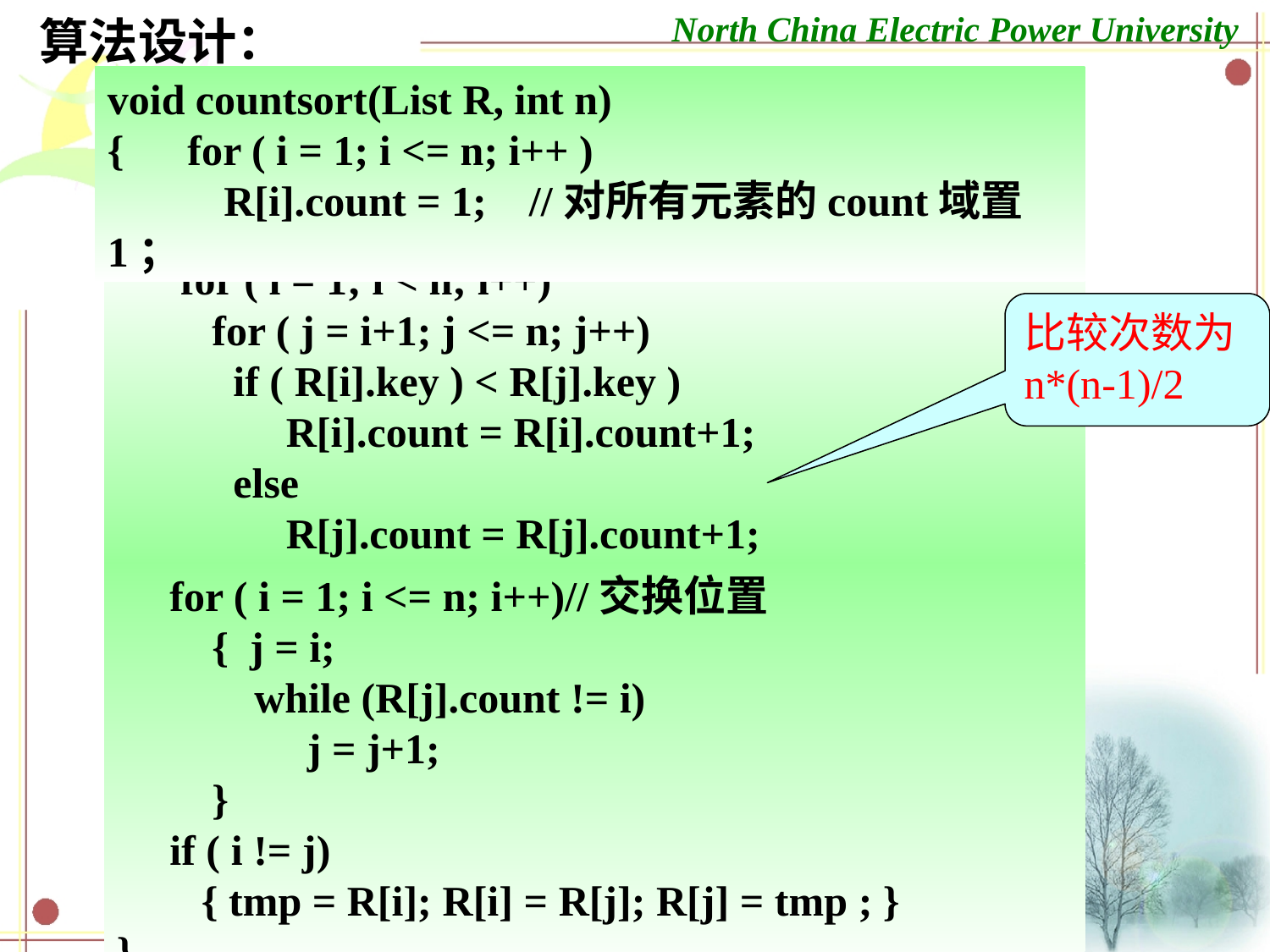

算法设计：
void countsort(List R, int n)
{      for ( i = 1; i <= n; i++ )
           R[i].count = 1;    //对所有元素的count域置1；
      for ( i = 1; i < n; i++)
         for ( j = i+1; j <= n; j++)
           if ( R[i].key ) < R[j].key )
                R[i].count = R[i].count+1;
           else
                R[j].count = R[j].count+1;
比较次数为n*(n-1)/2
     for ( i = 1; i <= n; i++)//交换位置
         {  j = i;
             while (R[j].count != i)
                  j = j+1;
         }
     if ( i != j)
        { tmp = R[i]; R[i] = R[j]; R[j] = tmp ; }
}